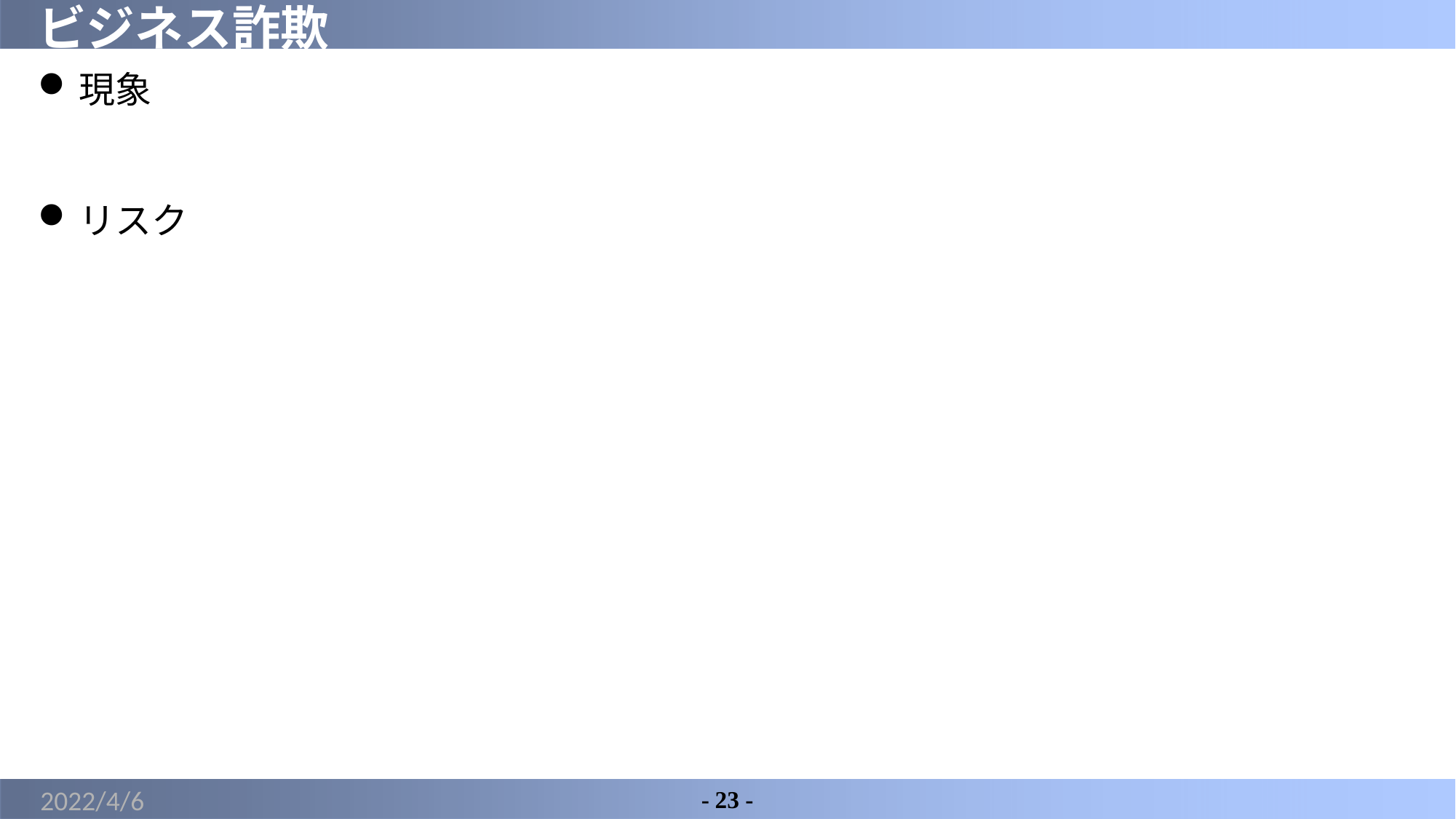

# ビジネス詐欺
現象

リスク

2022/4/6
- 23 -